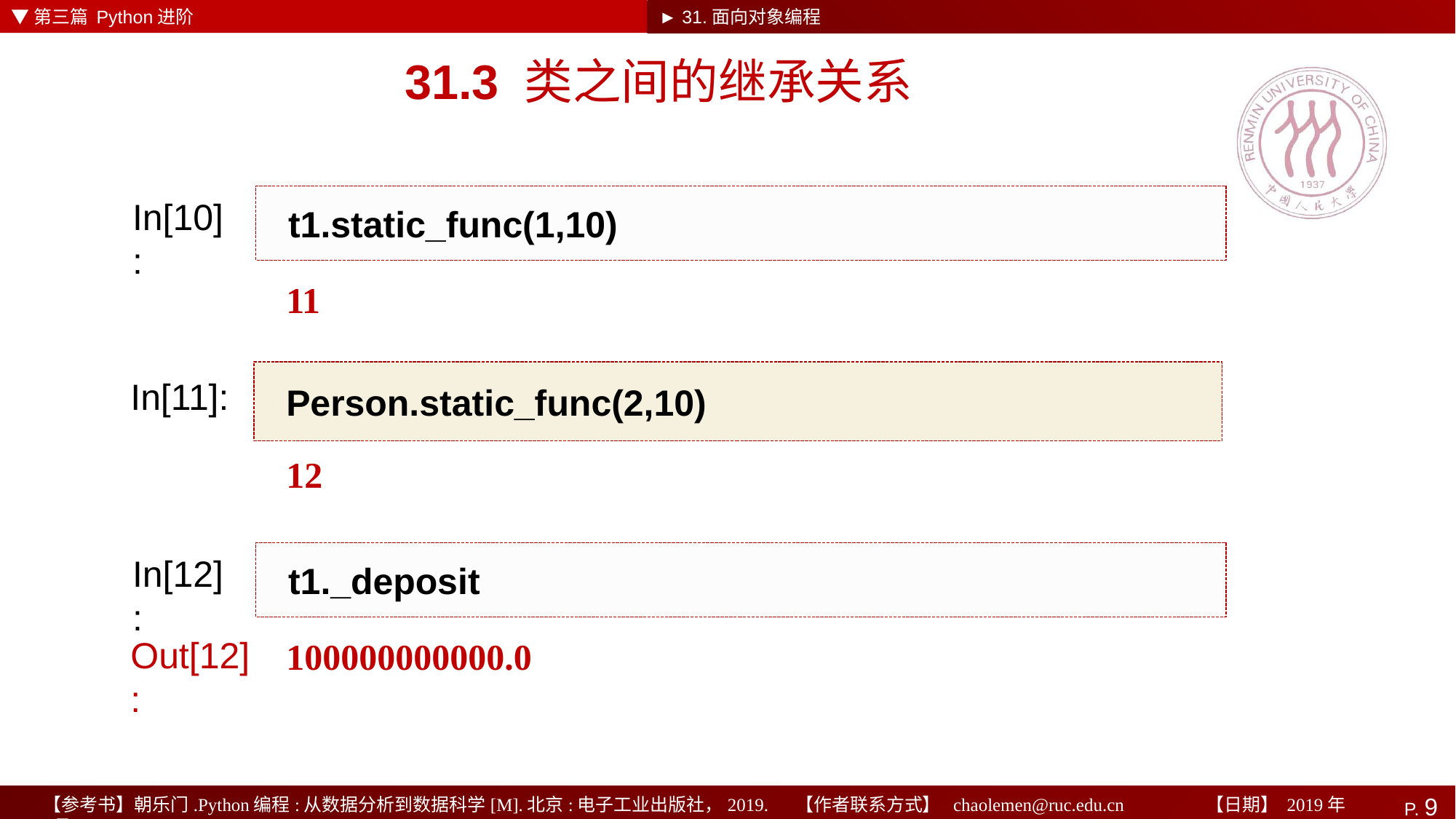

▼第三篇 Python进阶
► 31.面向对象编程
# 31.3 类之间的继承关系
t1.static_func(1,10)
In[10]:

11
Person.static_func(2,10)
In[11]:

12
t1._deposit
In[12]:

100000000000.0
Out[12]: